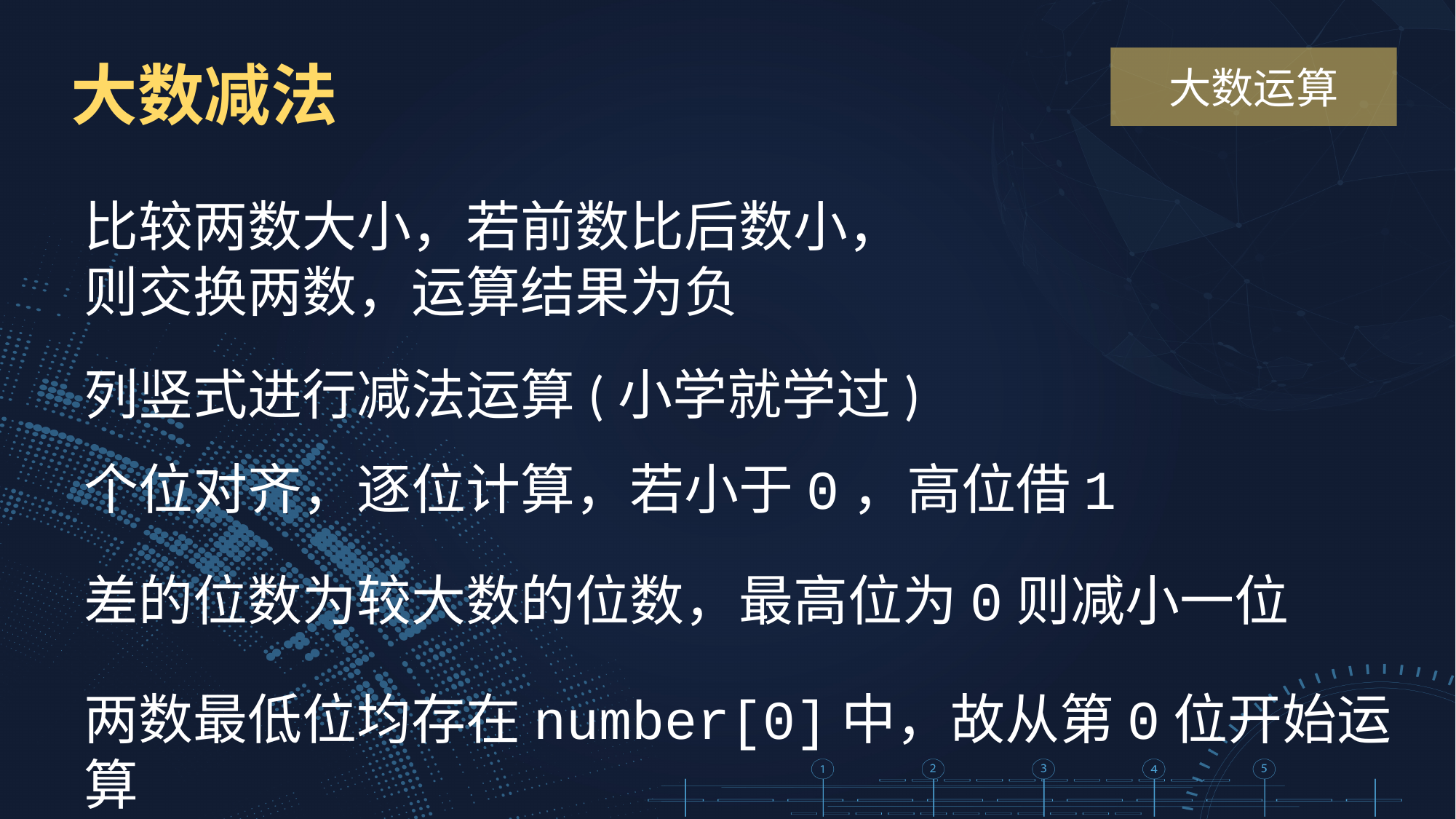

大数减法
大数运算
比较两数大小，若前数比后数小，则交换两数，运算结果为负
列竖式进行减法运算(小学就学过)
个位对齐，逐位计算，若小于0，高位借1
差的位数为较大数的位数，最高位为0则减小一位
两数最低位均存在number[0]中，故从第0位开始运算